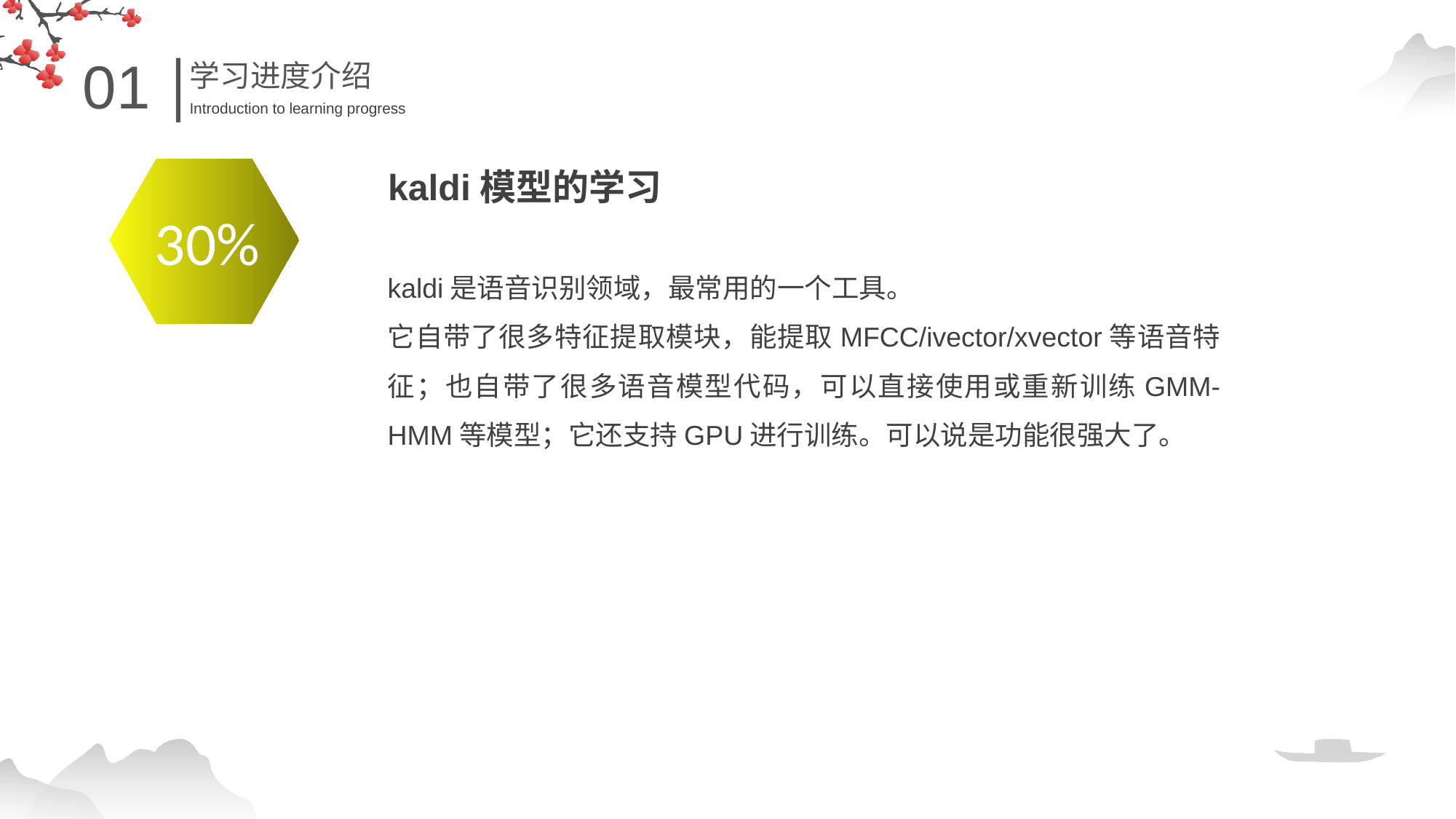

01
学习进度介绍

Introduction to learning progress

kaldi模型的学习
30%
kaldi是语音识别领域，最常用的一个工具。
它自带了很多特征提取模块，能提取MFCC/ivector/xvector等语音特征；也自带了很多语音模型代码，可以直接使用或重新训练GMM-HMM等模型；它还支持GPU进行训练。可以说是功能很强大了。